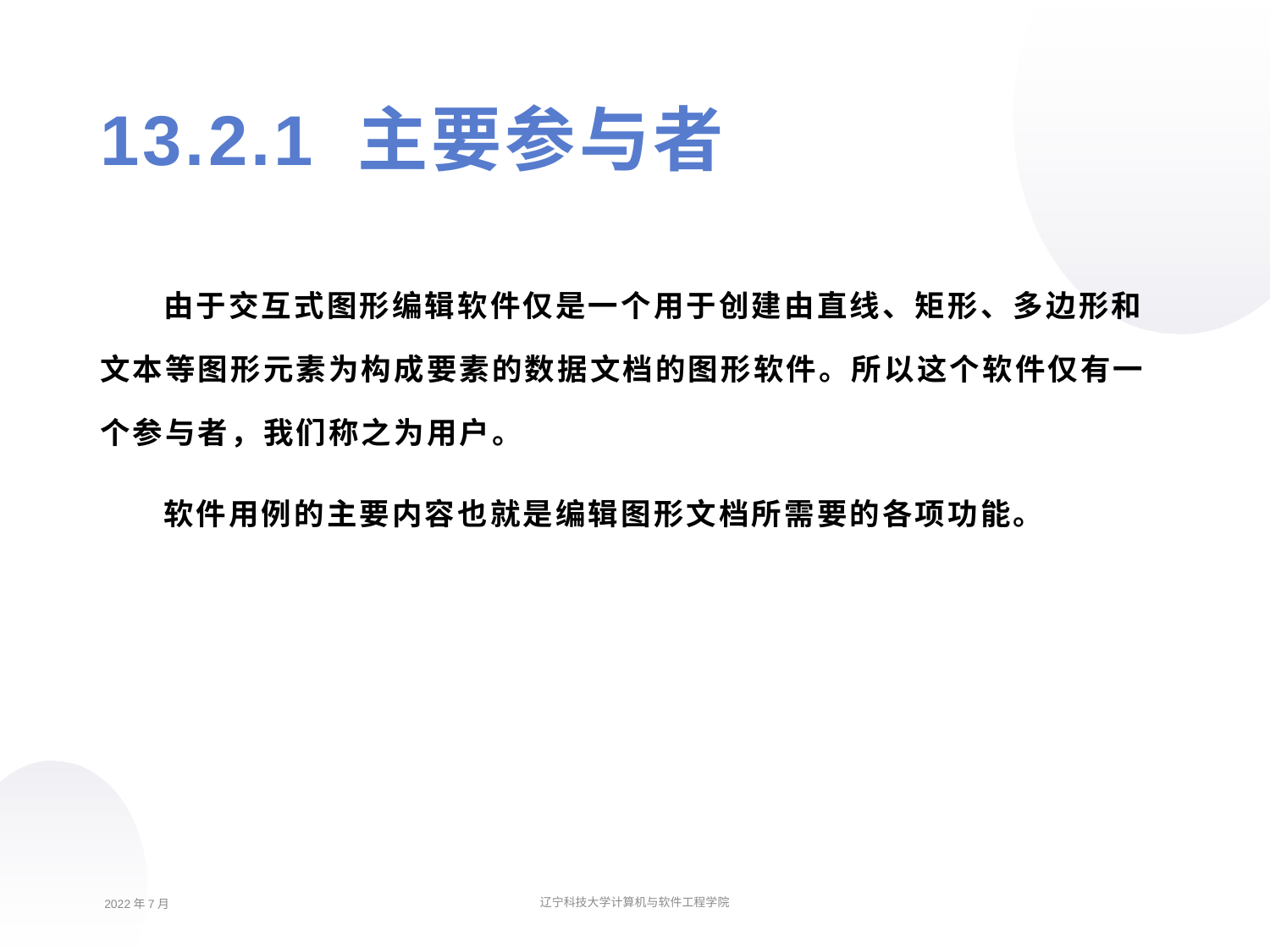

13.2.1 主要参与者
由于交互式图形编辑软件仅是一个用于创建由直线、矩形、多边形和文本等图形元素为构成要素的数据文档的图形软件。所以这个软件仅有一个参与者，我们称之为用户。
软件用例的主要内容也就是编辑图形文档所需要的各项功能。

2022年7月
辽宁科技大学计算机与软件工程学院
6